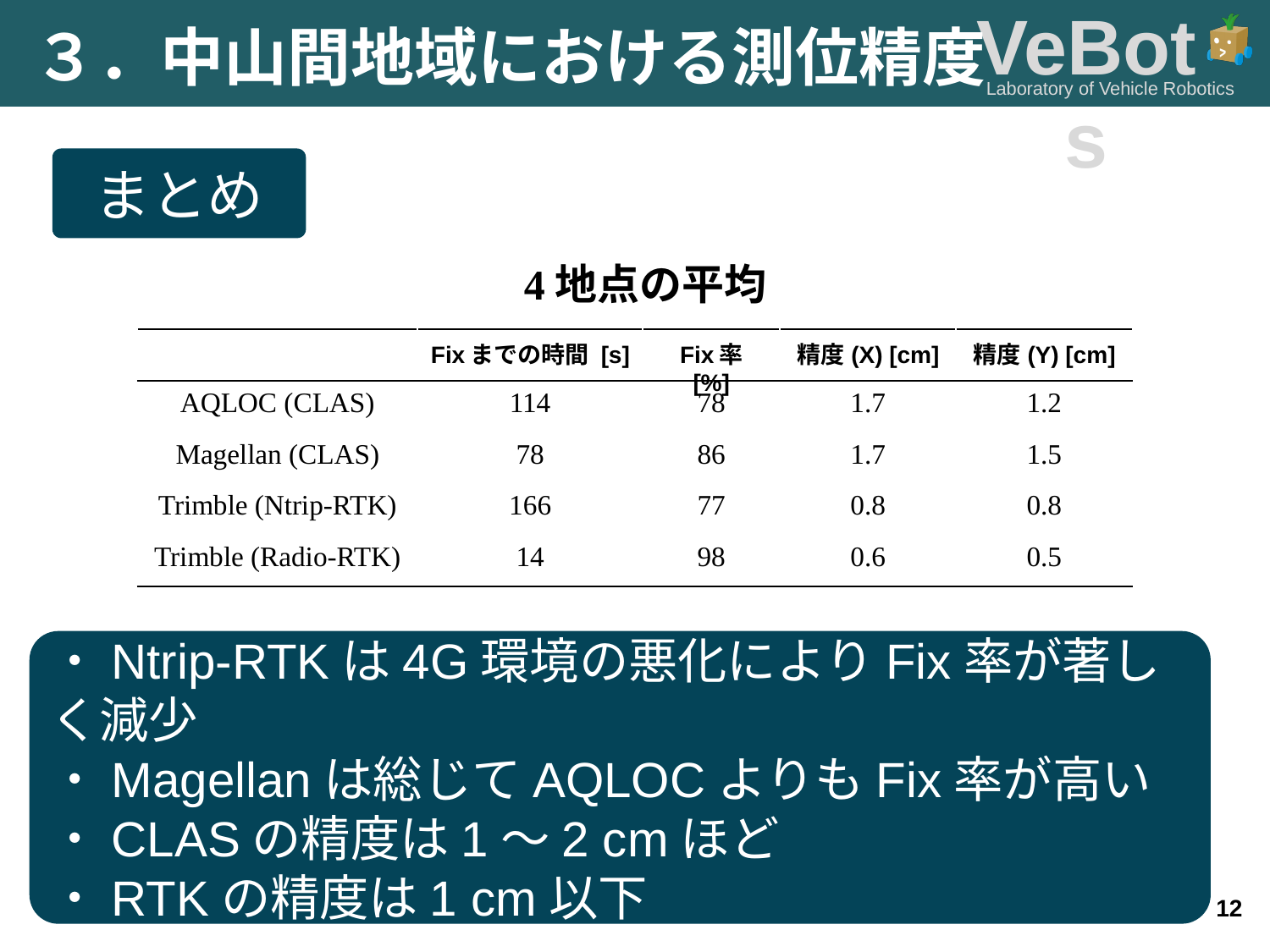

３．中山間地域における測位精度
まとめ
4地点の平均
|  | Fixまでの時間 [s] | Fix率 [%] | 精度(X) [cm] | 精度(Y) [cm] |
| --- | --- | --- | --- | --- |
| AQLOC (CLAS) | 114 | 78 | 1.7 | 1.2 |
| Magellan (CLAS) | 78 | 86 | 1.7 | 1.5 |
| Trimble (Ntrip-RTK) | 166 | 77 | 0.8 | 0.8 |
| Trimble (Radio-RTK) | 14 | 98 | 0.6 | 0.5 |
・Ntrip-RTKは4G環境の悪化によりFix率が著しく減少
・Magellanは総じてAQLOCよりもFix率が高い
・CLASの精度は1～2 cmほど
・RTKの精度は1 cm以下